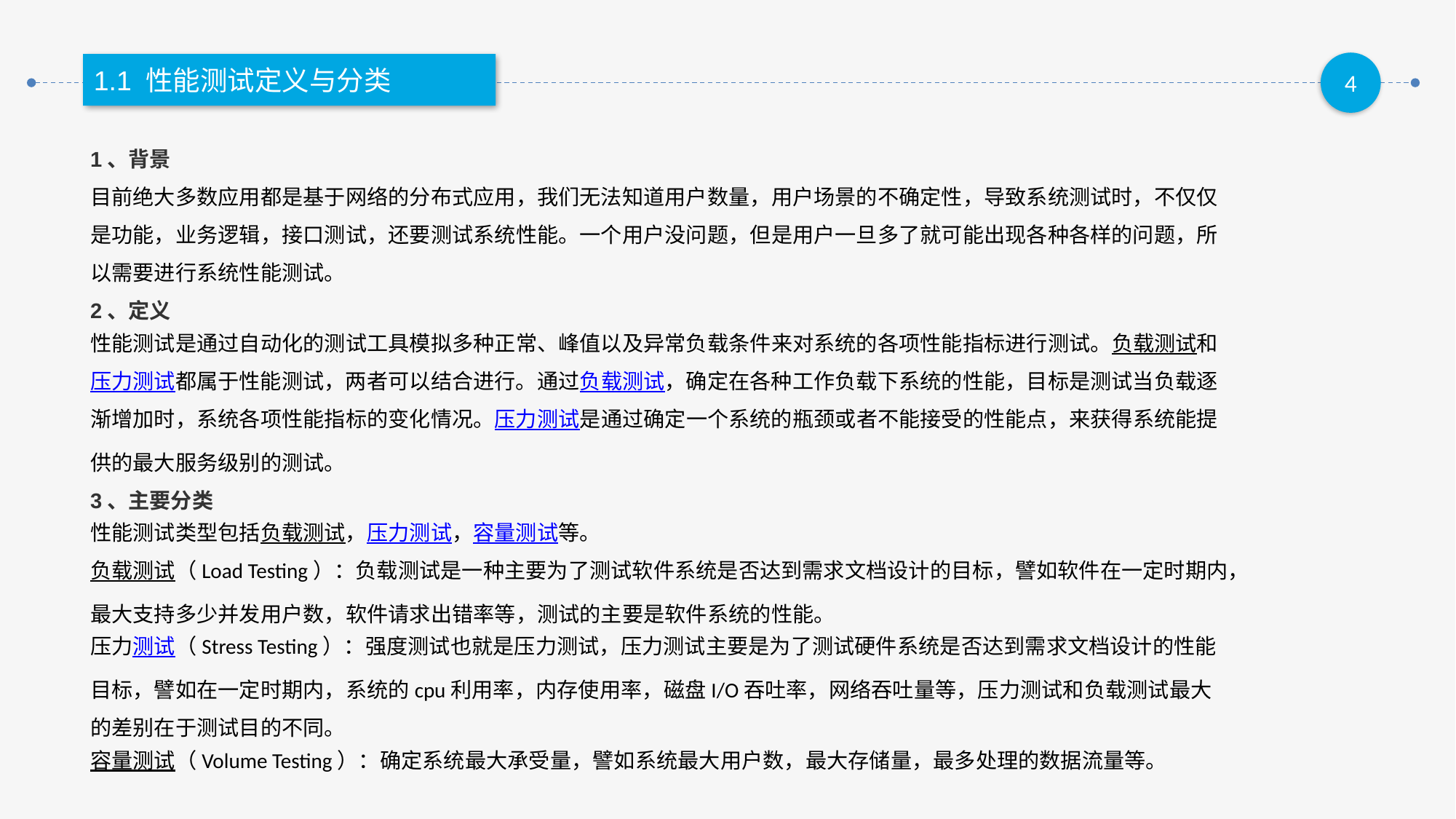

1.1 性能测试定义与分类
1、背景
目前绝大多数应用都是基于网络的分布式应用，我们无法知道用户数量，用户场景的不确定性，导致系统测试时，不仅仅是功能，业务逻辑，接口测试，还要测试系统性能。一个用户没问题，但是用户一旦多了就可能出现各种各样的问题，所以需要进行系统性能测试。
2、定义
性能测试是通过自动化的测试工具模拟多种正常、峰值以及异常负载条件来对系统的各项性能指标进行测试。负载测试和压力测试都属于性能测试，两者可以结合进行。通过负载测试，确定在各种工作负载下系统的性能，目标是测试当负载逐渐增加时，系统各项性能指标的变化情况。压力测试是通过确定一个系统的瓶颈或者不能接受的性能点，来获得系统能提供的最大服务级别的测试。
3、主要分类
性能测试类型包括负载测试，压力测试，容量测试等。
负载测试（Load Testing）：负载测试是一种主要为了测试软件系统是否达到需求文档设计的目标，譬如软件在一定时期内，最大支持多少并发用户数，软件请求出错率等，测试的主要是软件系统的性能。
压力测试（Stress Testing）：强度测试也就是压力测试，压力测试主要是为了测试硬件系统是否达到需求文档设计的性能目标，譬如在一定时期内，系统的cpu利用率，内存使用率，磁盘I/O吞吐率，网络吞吐量等，压力测试和负载测试最大的差别在于测试目的不同。
容量测试（Volume Testing）：确定系统最大承受量，譬如系统最大用户数，最大存储量，最多处理的数据流量等。